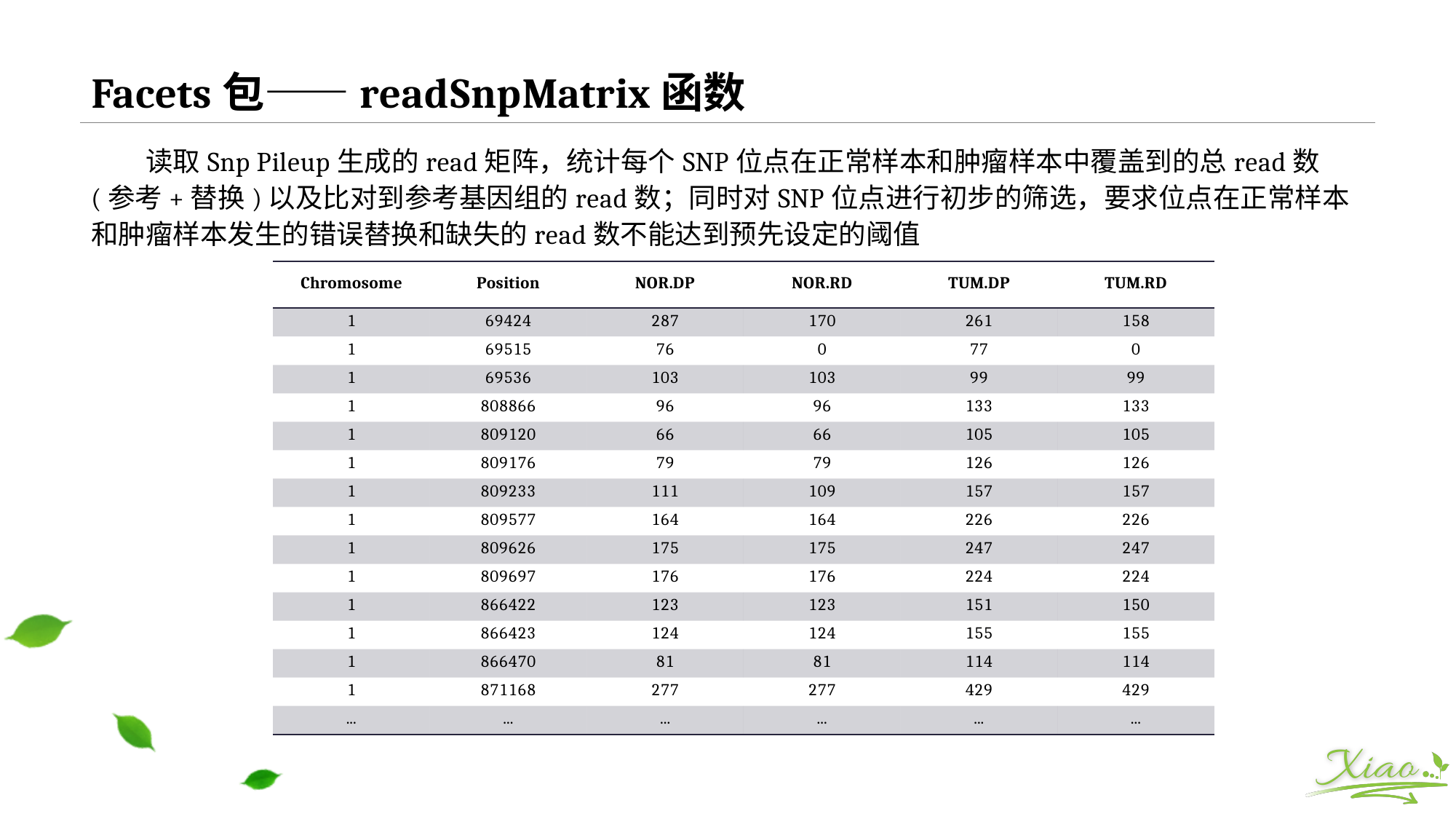

# Facets包——readSnpMatrix函数
读取Snp Pileup生成的read矩阵，统计每个SNP位点在正常样本和肿瘤样本中覆盖到的总read数(参考+替换)以及比对到参考基因组的read数；同时对SNP位点进行初步的筛选，要求位点在正常样本和肿瘤样本发生的错误替换和缺失的read数不能达到预先设定的阈值
| Chromosome | Position | NOR.DP | NOR.RD | TUM.DP | TUM.RD |
| --- | --- | --- | --- | --- | --- |
| 1 | 69424 | 287 | 170 | 261 | 158 |
| 1 | 69515 | 76 | 0 | 77 | 0 |
| 1 | 69536 | 103 | 103 | 99 | 99 |
| 1 | 808866 | 96 | 96 | 133 | 133 |
| 1 | 809120 | 66 | 66 | 105 | 105 |
| 1 | 809176 | 79 | 79 | 126 | 126 |
| 1 | 809233 | 111 | 109 | 157 | 157 |
| 1 | 809577 | 164 | 164 | 226 | 226 |
| 1 | 809626 | 175 | 175 | 247 | 247 |
| 1 | 809697 | 176 | 176 | 224 | 224 |
| 1 | 866422 | 123 | 123 | 151 | 150 |
| 1 | 866423 | 124 | 124 | 155 | 155 |
| 1 | 866470 | 81 | 81 | 114 | 114 |
| 1 | 871168 | 277 | 277 | 429 | 429 |
| ... | ... | ... | ... | ... | ... |